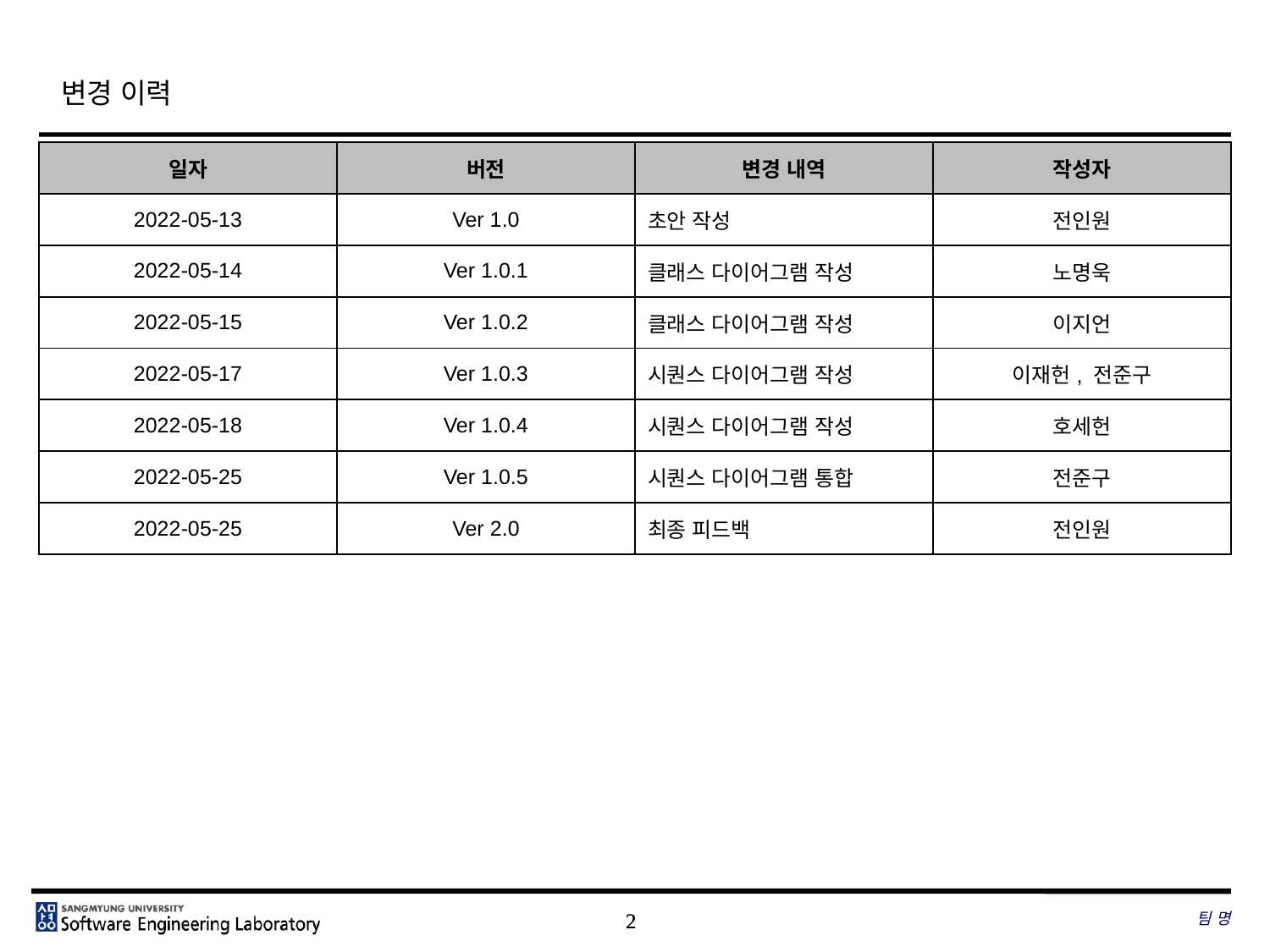

# 변경 이력
| 일자 | 버전 | 변경 내역 | 작성자 |
| --- | --- | --- | --- |
| 2022-05-13 | Ver 1.0 | 초안 작성 | 전인원 |
| 2022-05-14 | Ver 1.0.1 | 클래스 다이어그램 작성 | 노명욱 |
| 2022-05-15 | Ver 1.0.2 | 클래스 다이어그램 작성 | 이지언 |
| 2022-05-17 | Ver 1.0.3 | 시퀀스 다이어그램 작성 | 이재헌, 전준구 |
| 2022-05-18 | Ver 1.0.4 | 시퀀스 다이어그램 작성 | 호세헌 |
| 2022-05-25 | Ver 1.0.5 | 시퀀스 다이어그램 통합 | 전준구 |
| 2022-05-25 | Ver 2.0 | 최종 피드백 | 전인원 |
팀 명